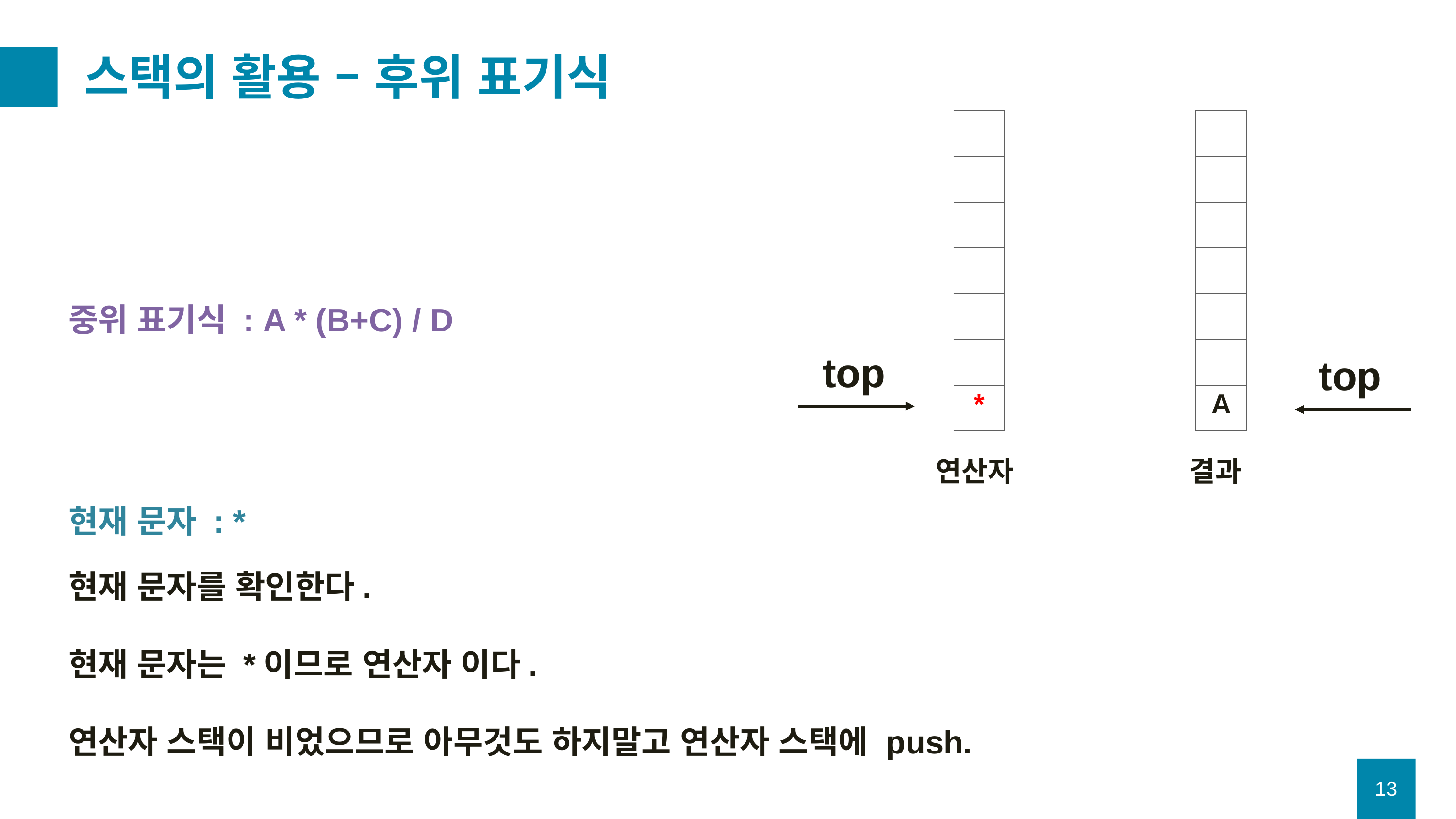

# 스택의 활용 – 후위 표기식
|  |
| --- |
|  |
|  |
|  |
|  |
|  |
| \* |
|  |
| --- |
|  |
|  |
|  |
|  |
|  |
| A |
중위 표기식 : A * (B+C) / D
top
top
연산자
결과
현재 문자 : *
현재 문자를 확인한다.

현재 문자는 *이므로 연산자 이다.

연산자 스택이 비었으므로 아무것도 하지말고 연산자 스택에 push.
13